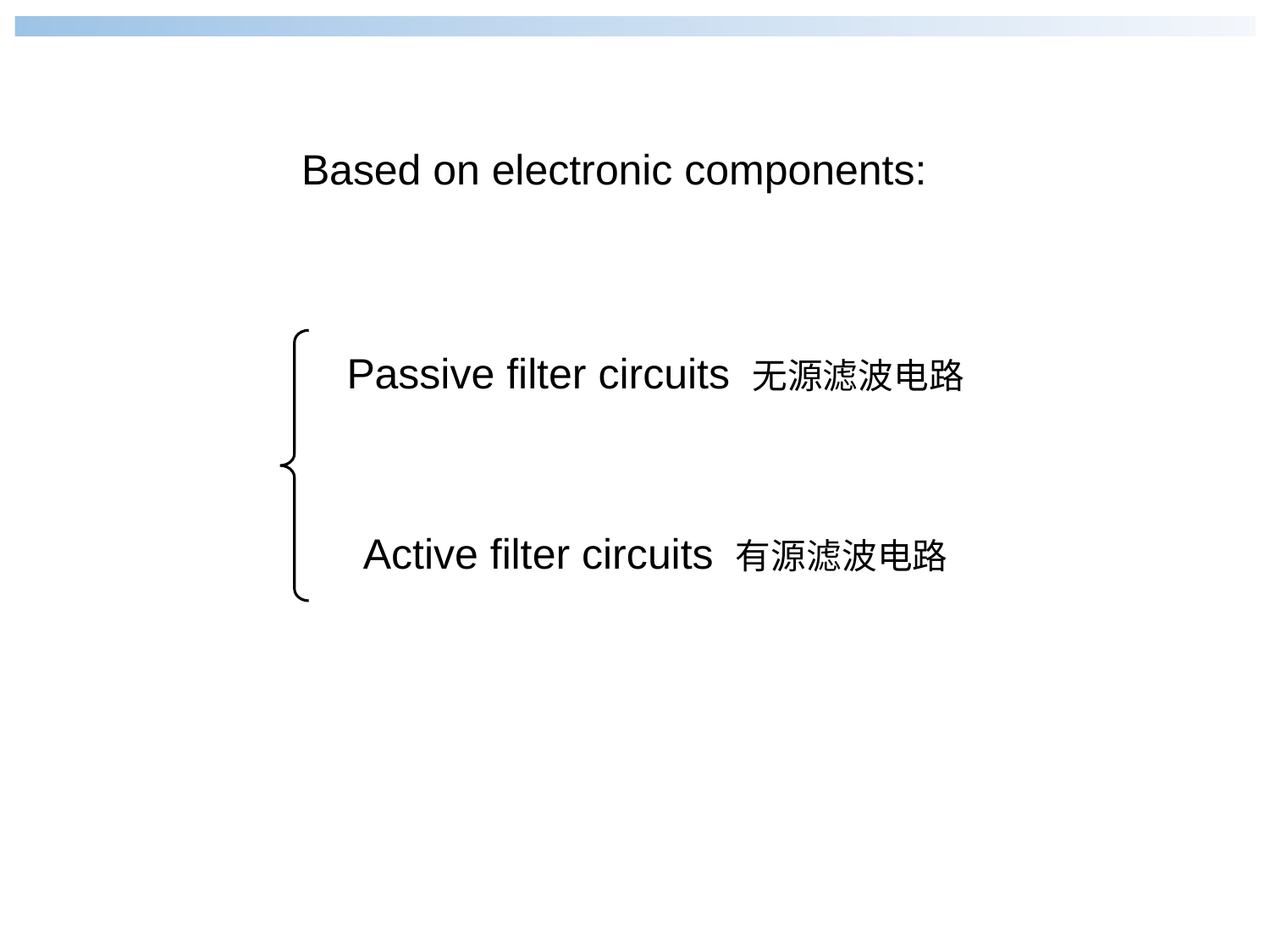

Based on electronic components:

Passive filter circuits 无源滤波电路
Active filter circuits 有源滤波电路